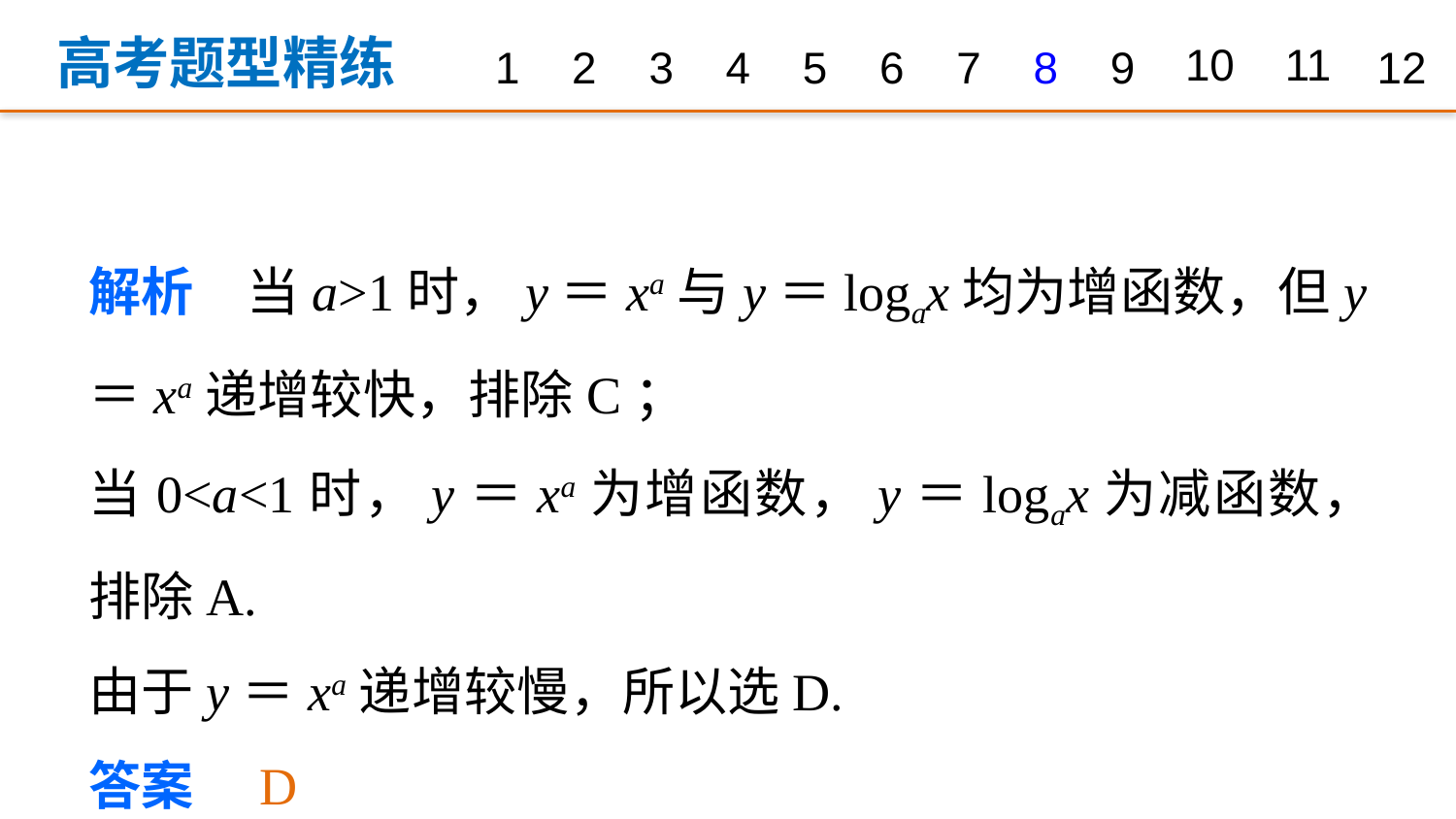

高考题型精练
1
2
3
4
5
6
7
8
9
10
11
12
解析　当a>1时，y＝xa与y＝logax均为增函数，但y＝xa递增较快，排除C；
当0<a<1时，y＝xa为增函数，y＝logax为减函数，排除A.
由于y＝xa递增较慢，所以选D.
答案　D